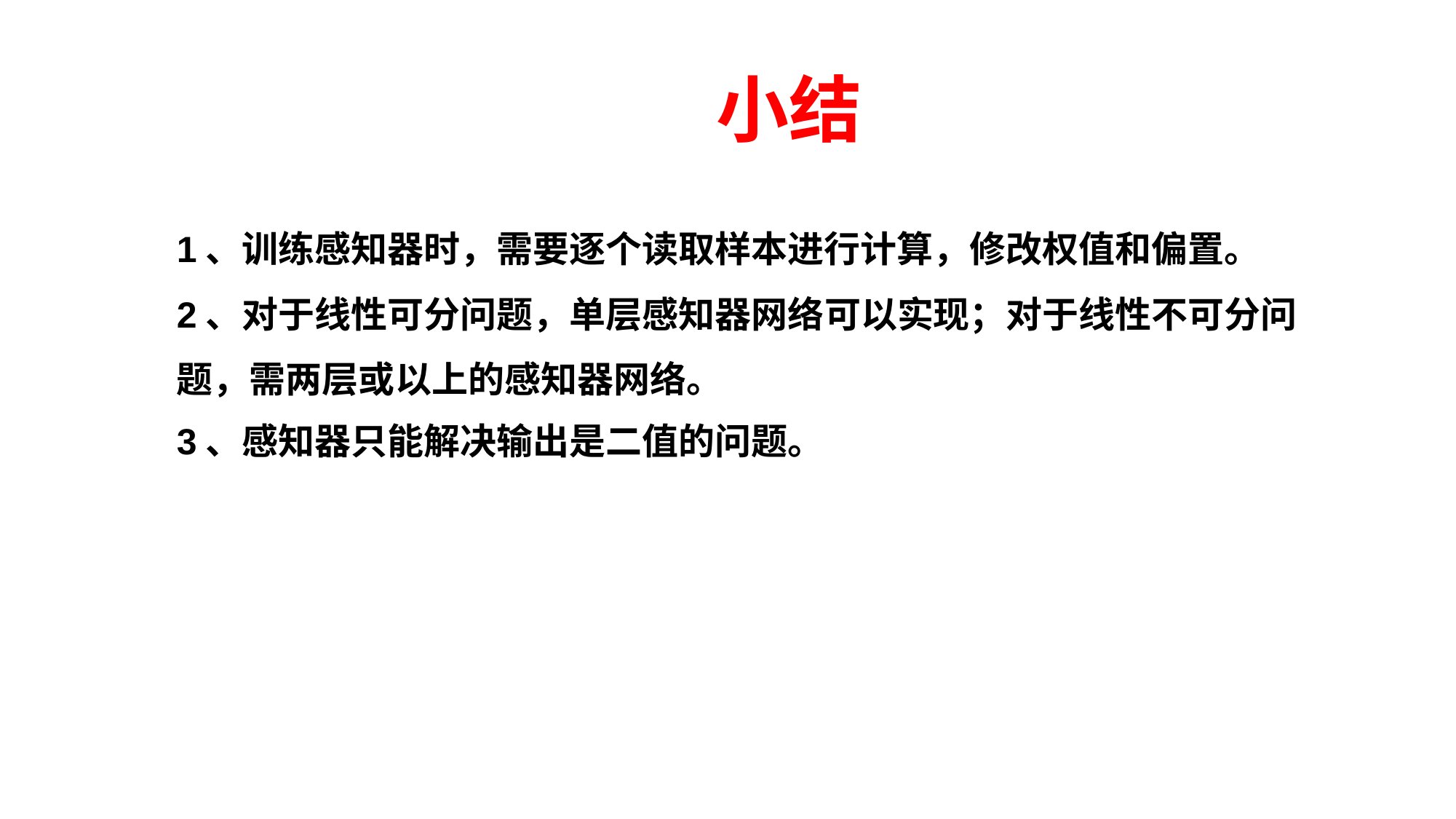

小结
1、训练感知器时，需要逐个读取样本进行计算，修改权值和偏置。
2、对于线性可分问题，单层感知器网络可以实现；对于线性不可分问题，需两层或以上的感知器网络。
3、感知器只能解决输出是二值的问题。